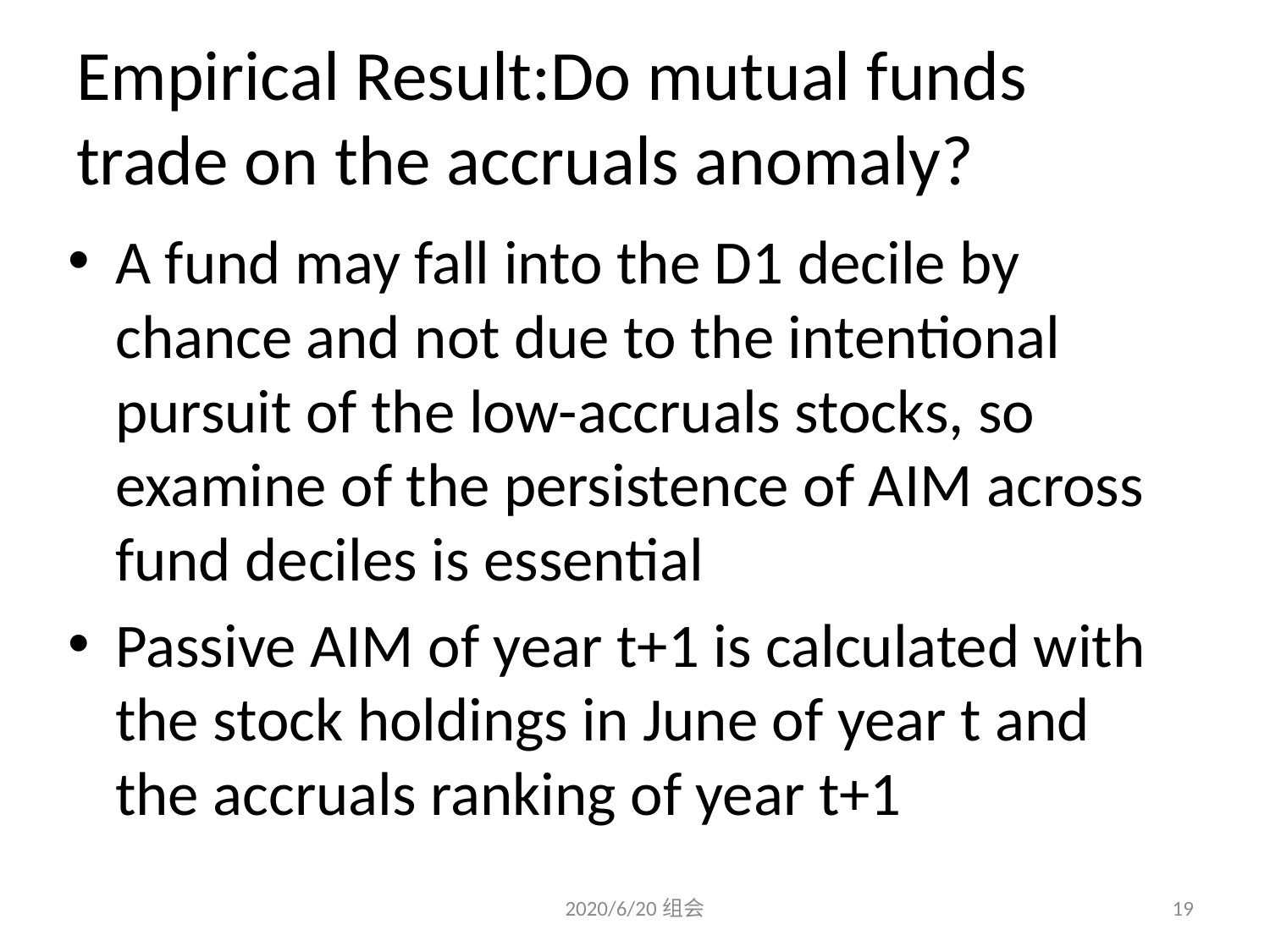

# Empirical Result:Do mutual funds trade on the accruals anomaly?
A fund may fall into the D1 decile by chance and not due to the intentional pursuit of the low-accruals stocks, so examine of the persistence of AIM across fund deciles is essential
Passive AIM of year t+1 is calculated with the stock holdings in June of year t and the accruals ranking of year t+1

2020/6/20组会
19